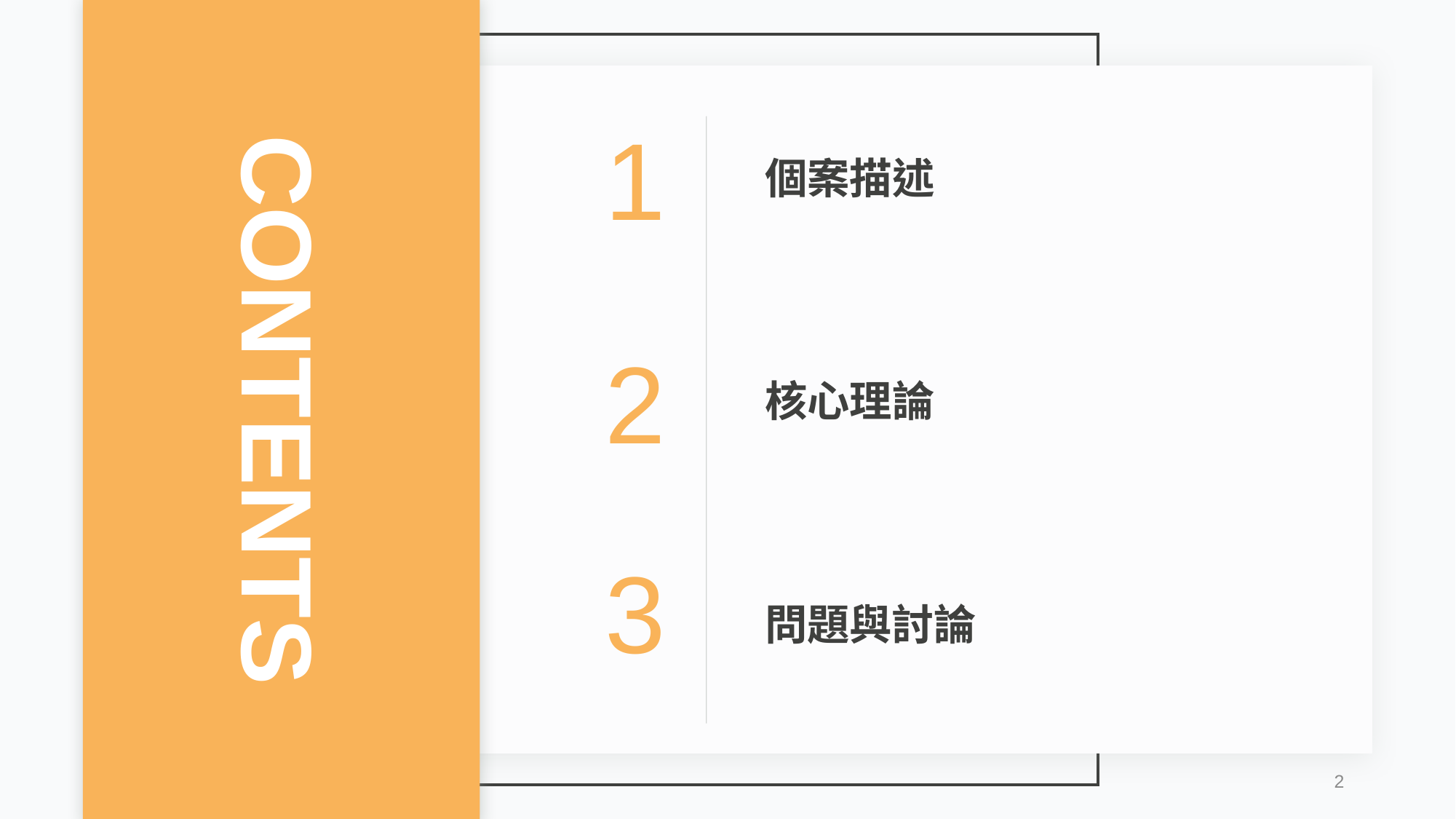

1
個案描述
2
CONTENTS
核心理論
3
問題與討論
2